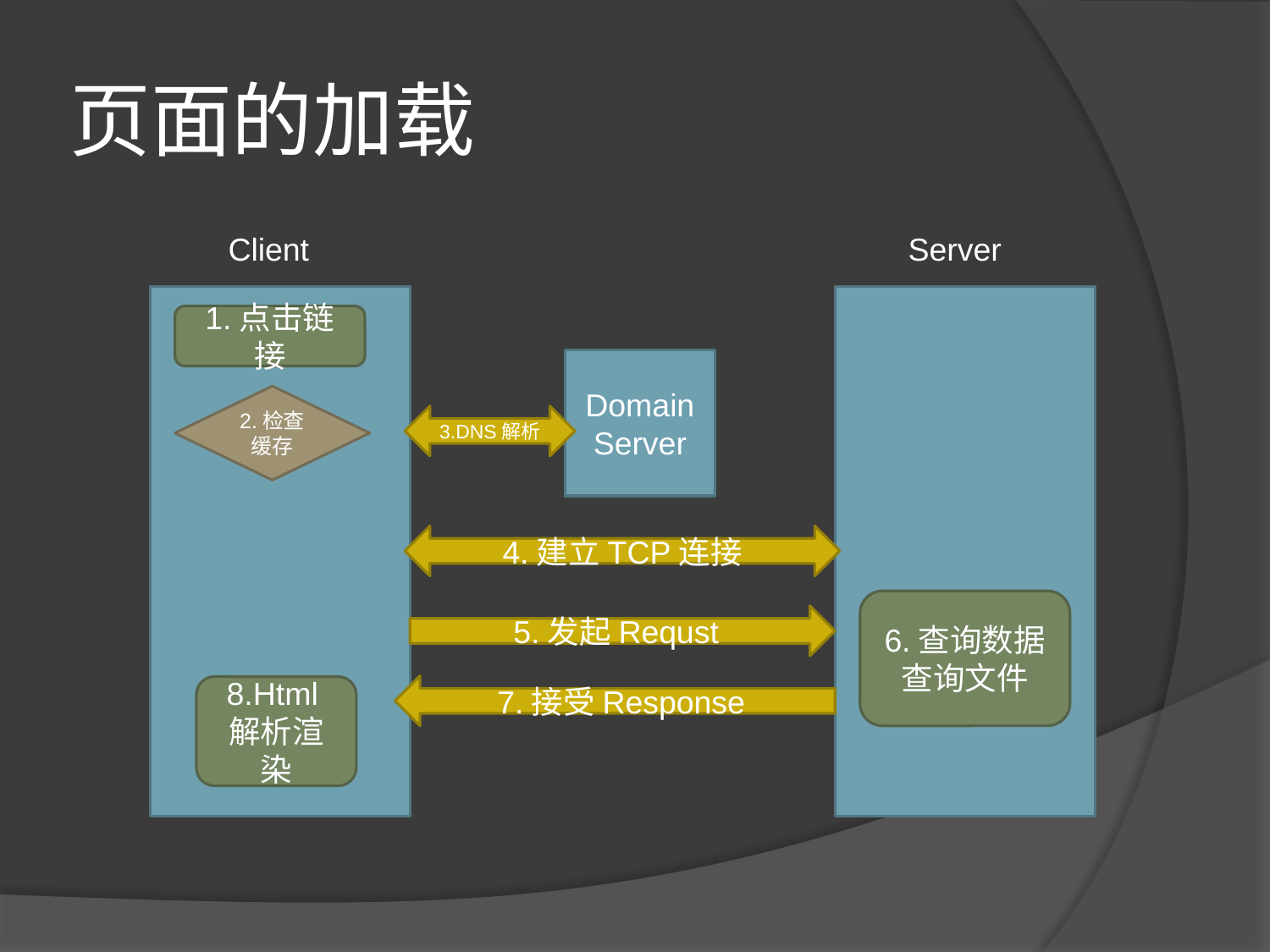

# 页面的加载

Client
Server

1.点击链接
Domain Server
2.检查缓存
3.DNS解析
4.建立TCP连接
6.查询数据
查询文件
5.发起Requst
7.接受Response
8.Html解析渲染